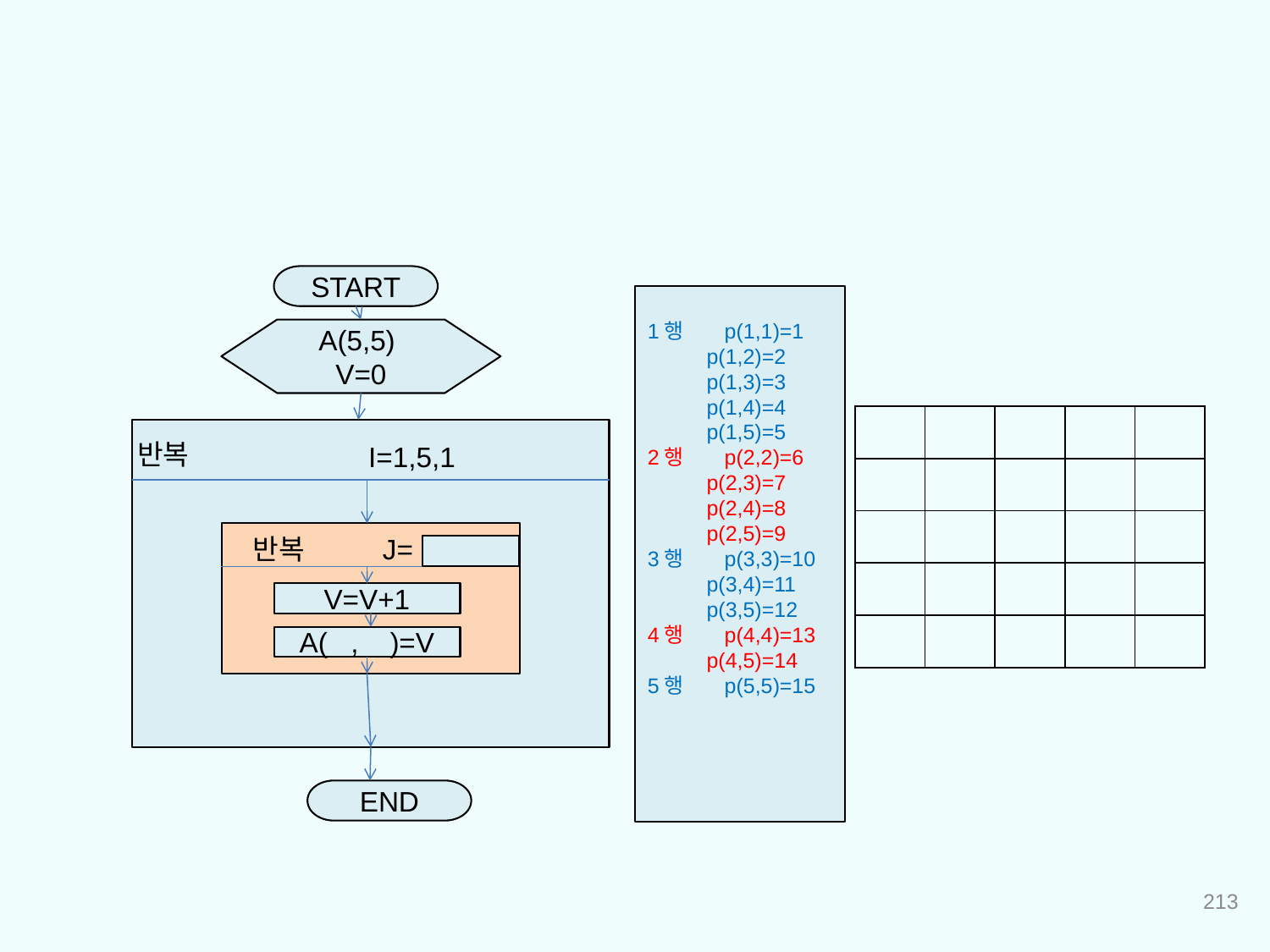

START
A(5,5)
V=0

반복
I=1,5,1

반복
J=
V=V+1
A(   ,    )=V
END

1행      p(1,1)=1
          p(1,2)=2
          p(1,3)=3
          p(1,4)=4
          p(1,5)=5
2행      p(2,2)=6
          p(2,3)=7
          p(2,4)=8
          p(2,5)=9
3행      p(3,3)=10
          p(3,4)=11
          p(3,5)=12
4행      p(4,4)=13
          p(4,5)=14
5행      p(5,5)=15

|  |  |  |  |  |
| --- | --- | --- | --- | --- |
|  |  |  |  |  |
|  |  |  |  |  |
|  |  |  |  |  |
|  |  |  |  |  |

213